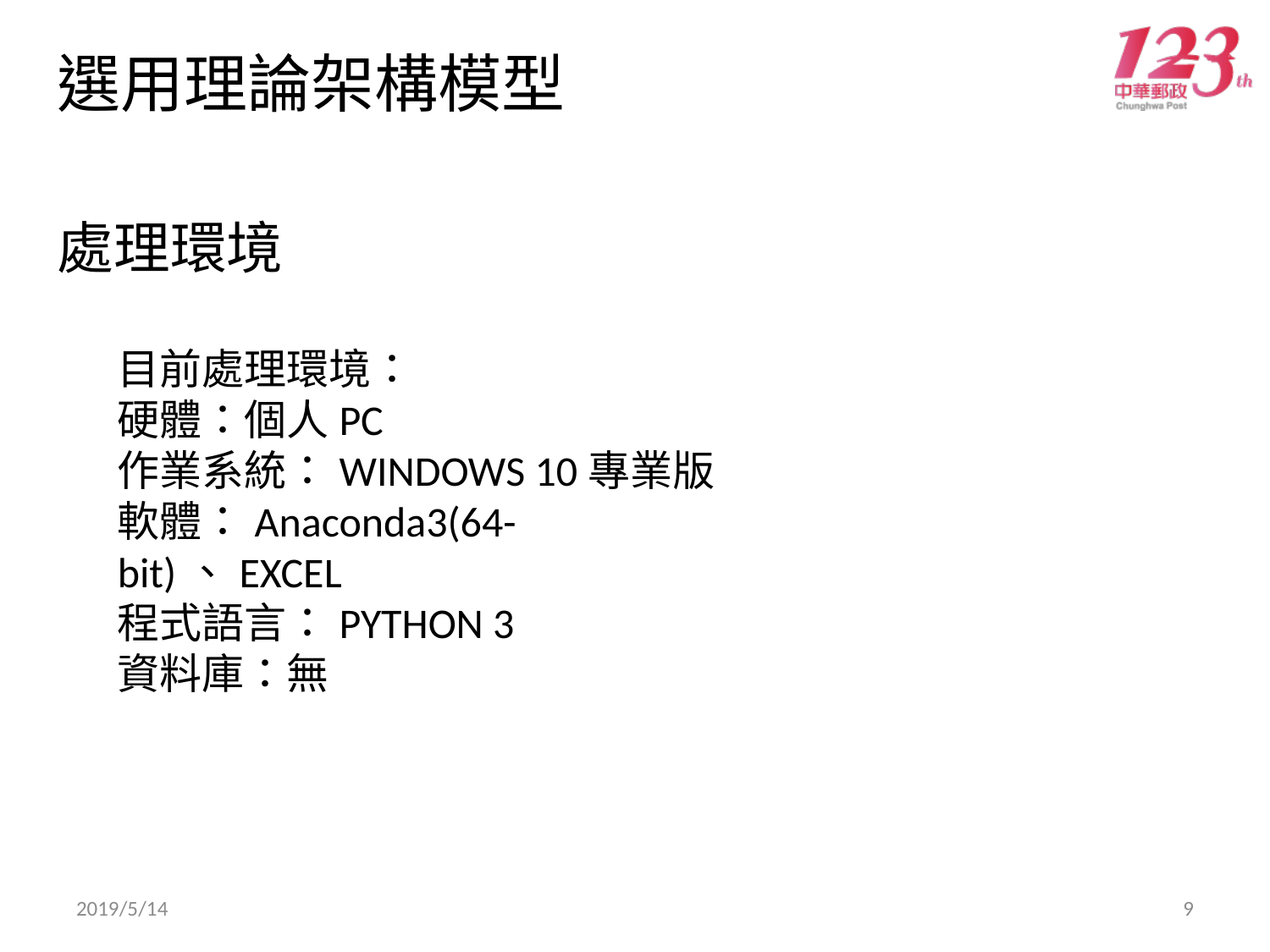

選用理論架構模型
處理環境
目前處理環境：
硬體：個人PC
作業系統：WINDOWS 10專業版
軟體：Anaconda3(64-bit)、EXCEL
程式語言：PYTHON 3
資料庫：無
2019/5/14
9